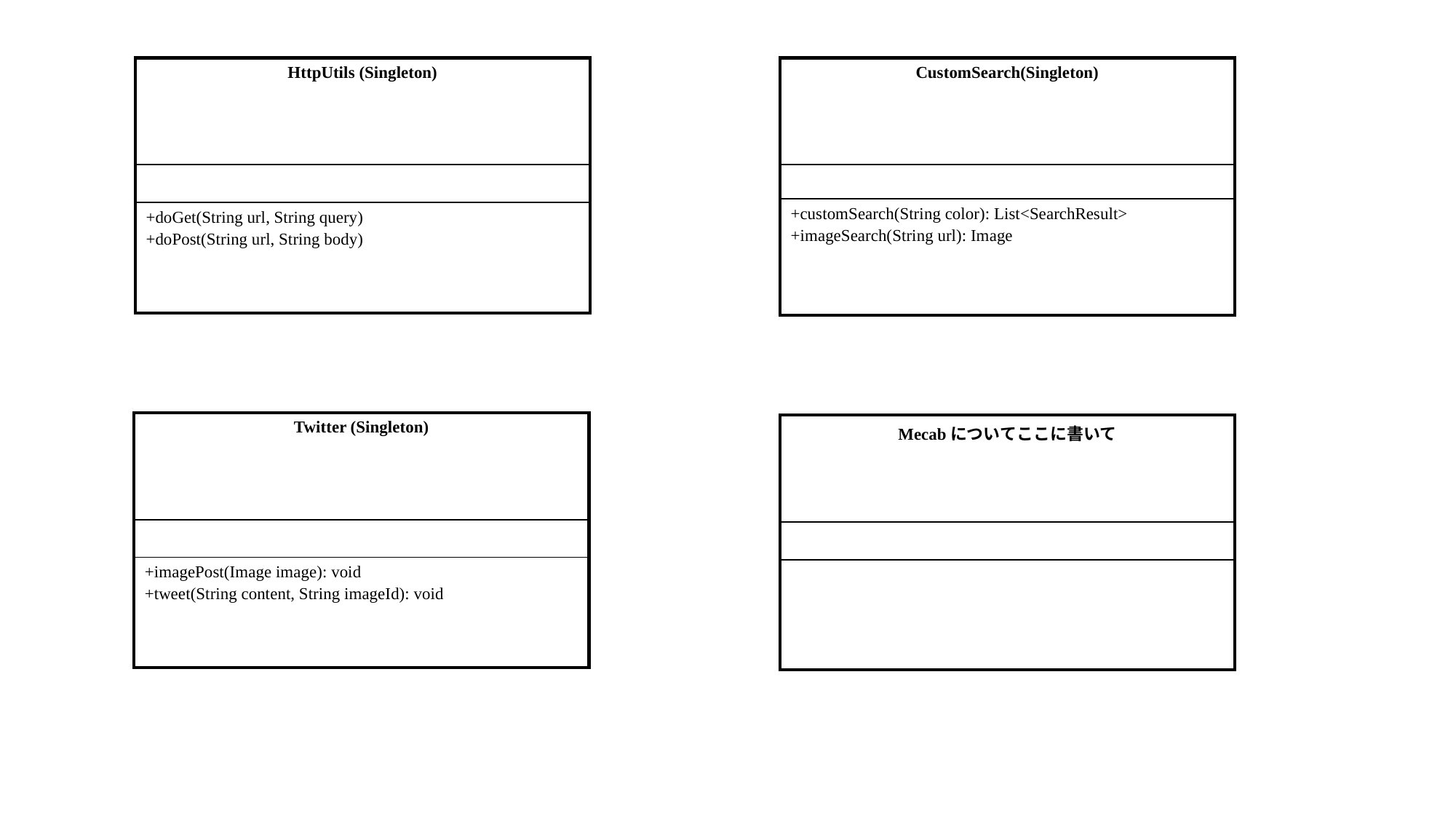

| HttpUtils (Singleton) |
| --- |
|  |
| +doGet(String url, String query) +doPost(String url, String body) |
| CustomSearch(Singleton) |
| --- |
|  |
| +customSearch(String color): List<SearchResult> +imageSearch(String url): Image |
| Twitter (Singleton) |
| --- |
|  |
| +imagePost(Image image): void +tweet(String content, String imageId): void |
| Mecabについてここに書いて |
| --- |
|  |
|  |